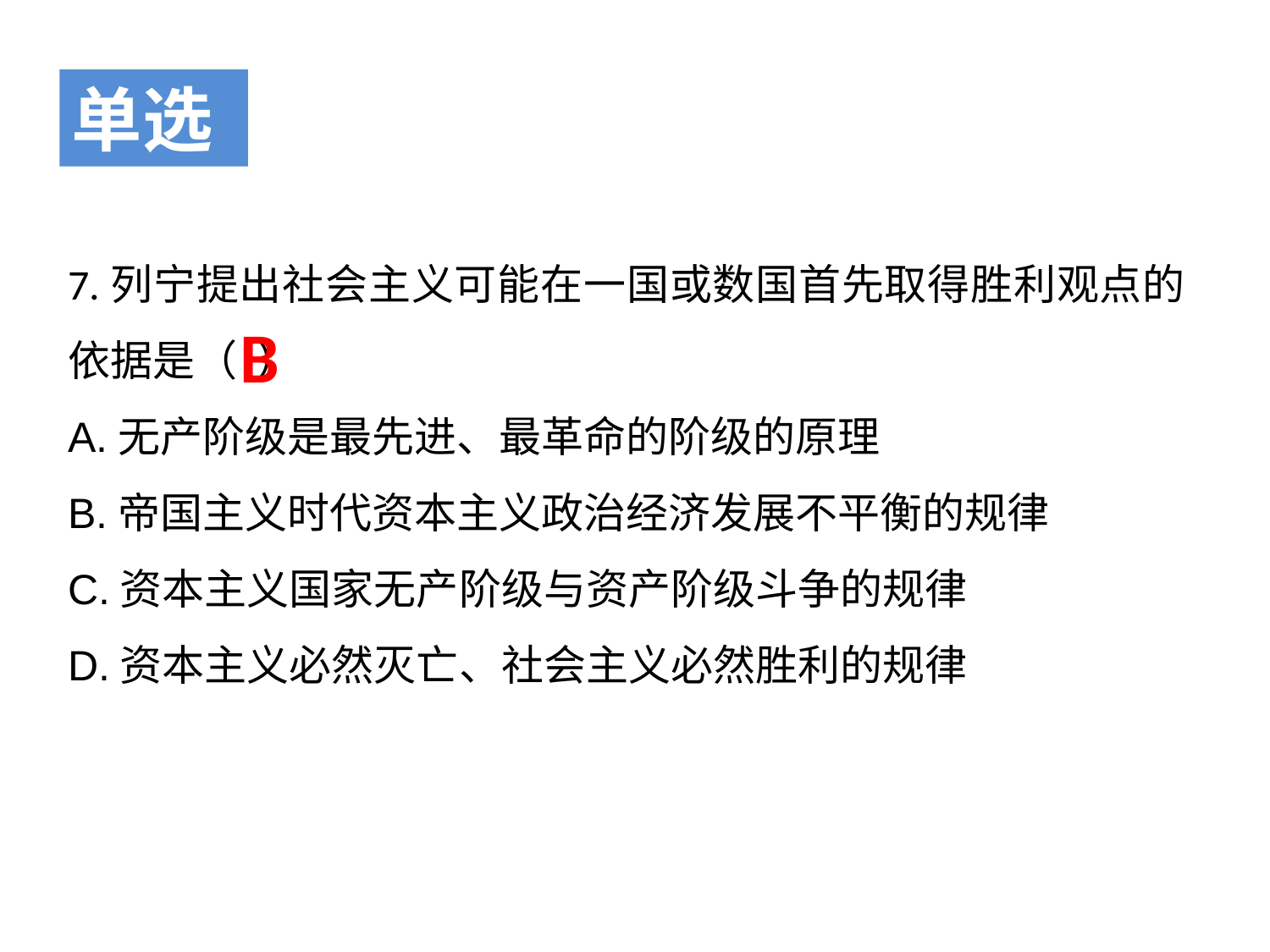

单选
7.列宁提出社会主义可能在一国或数国首先取得胜利观点的依据是（  ）
A.无产阶级是最先进、最革命的阶级的原理
B.帝国主义时代资本主义政治经济发展不平衡的规律
C.资本主义国家无产阶级与资产阶级斗争的规律
D.资本主义必然灭亡、社会主义必然胜利的规律
B